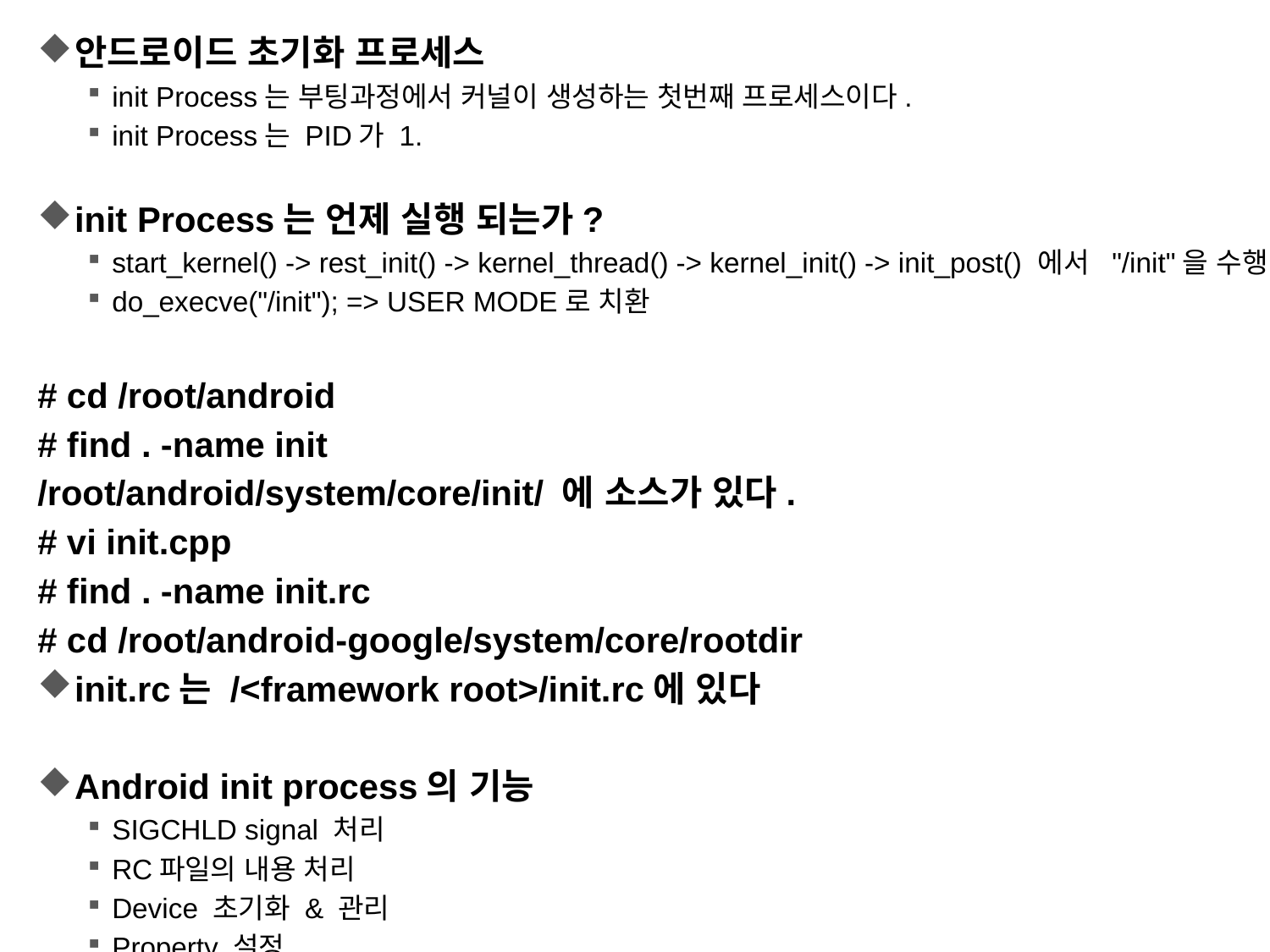

안드로이드 초기화 프로세스
init Process는 부팅과정에서 커널이 생성하는 첫번째 프로세스이다.
init Process는 PID가 1.

init Process는 언제 실행 되는가?
start_kernel() -> rest_init() -> kernel_thread() -> kernel_init() -> init_post() 에서  "/init"을 수행
do_execve("/init"); => USER MODE로 치환

# cd /root/android
# find . -name init
/root/android/system/core/init/ 에 소스가 있다.
# vi init.cpp
# find . -name init.rc
# cd /root/android-google/system/core/rootdir
init.rc는 /<framework root>/init.rc에 있다

Android init process의 기능
SIGCHLD signal 처리
RC파일의 내용 처리
Device 초기화 & 관리
Property 설정